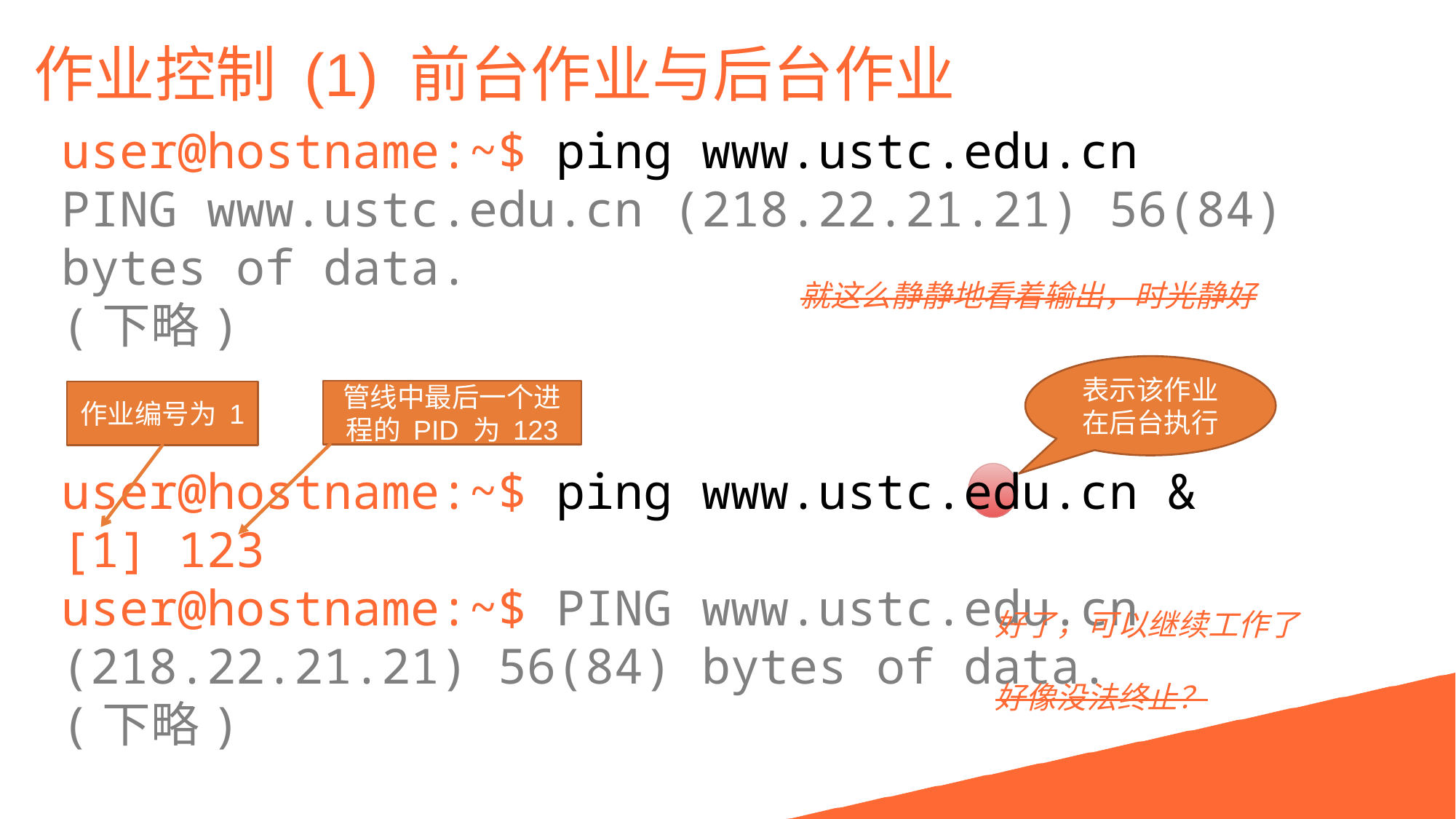

作业控制 (1) 前台作业与后台作业
user@hostname:~$ ping www.ustc.edu.cn
PING www.ustc.edu.cn (218.22.21.21) 56(84) bytes of data.
(下略)
就这么静静地看着输出，时光静好
表示该作业在后台执行
管线中最后一个进程的 PID 为 123
作业编号为 1
user@hostname:~$ ping www.ustc.edu.cn &
[1] 123
user@hostname:~$ PING www.ustc.edu.cn (218.22.21.21) 56(84) bytes of data.
(下略)

好了，可以继续工作了

好像没法终止？